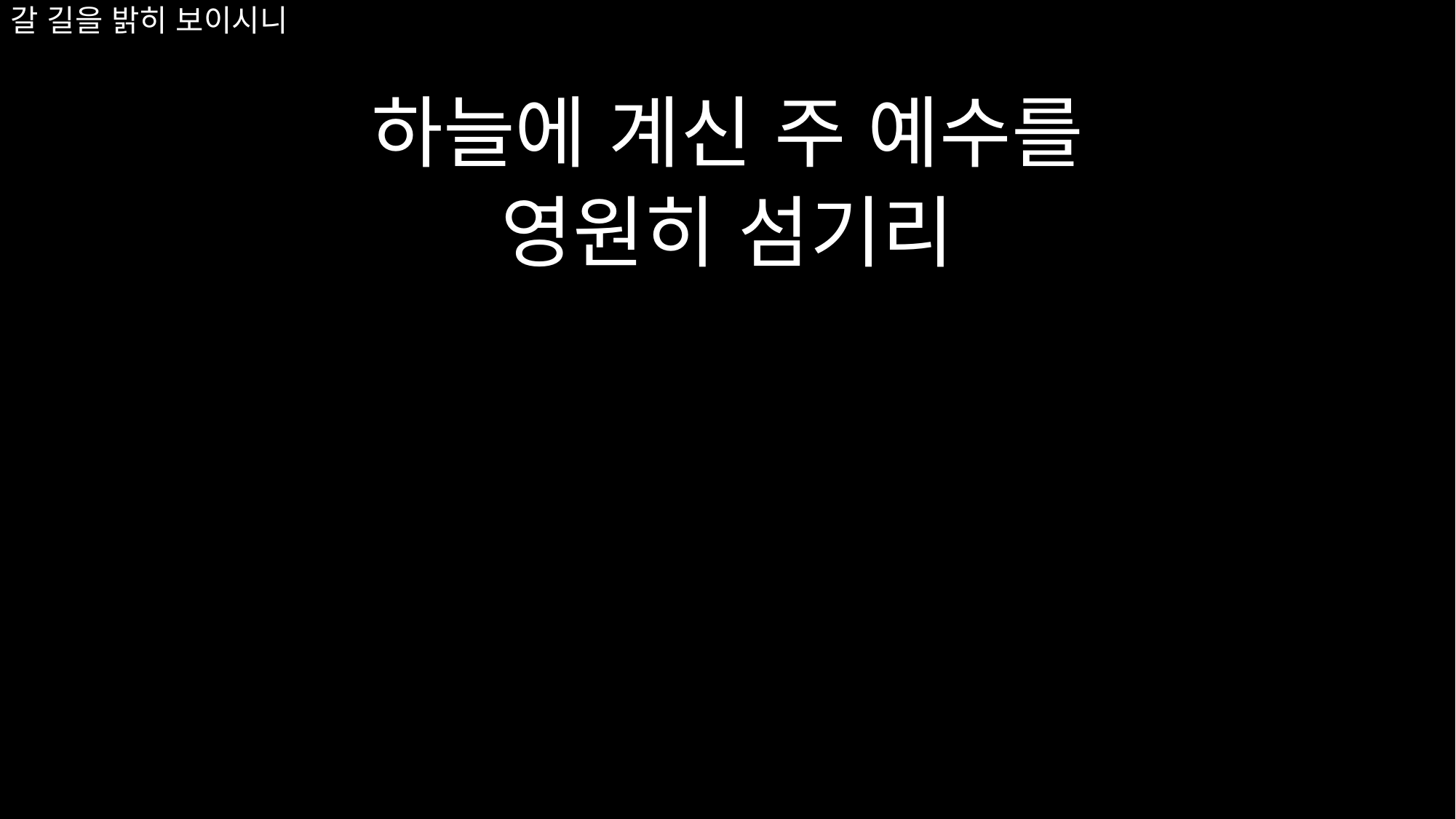

# 갈 길을 밝히 보이시니
하늘에 계신 주 예수를
영원히 섬기리